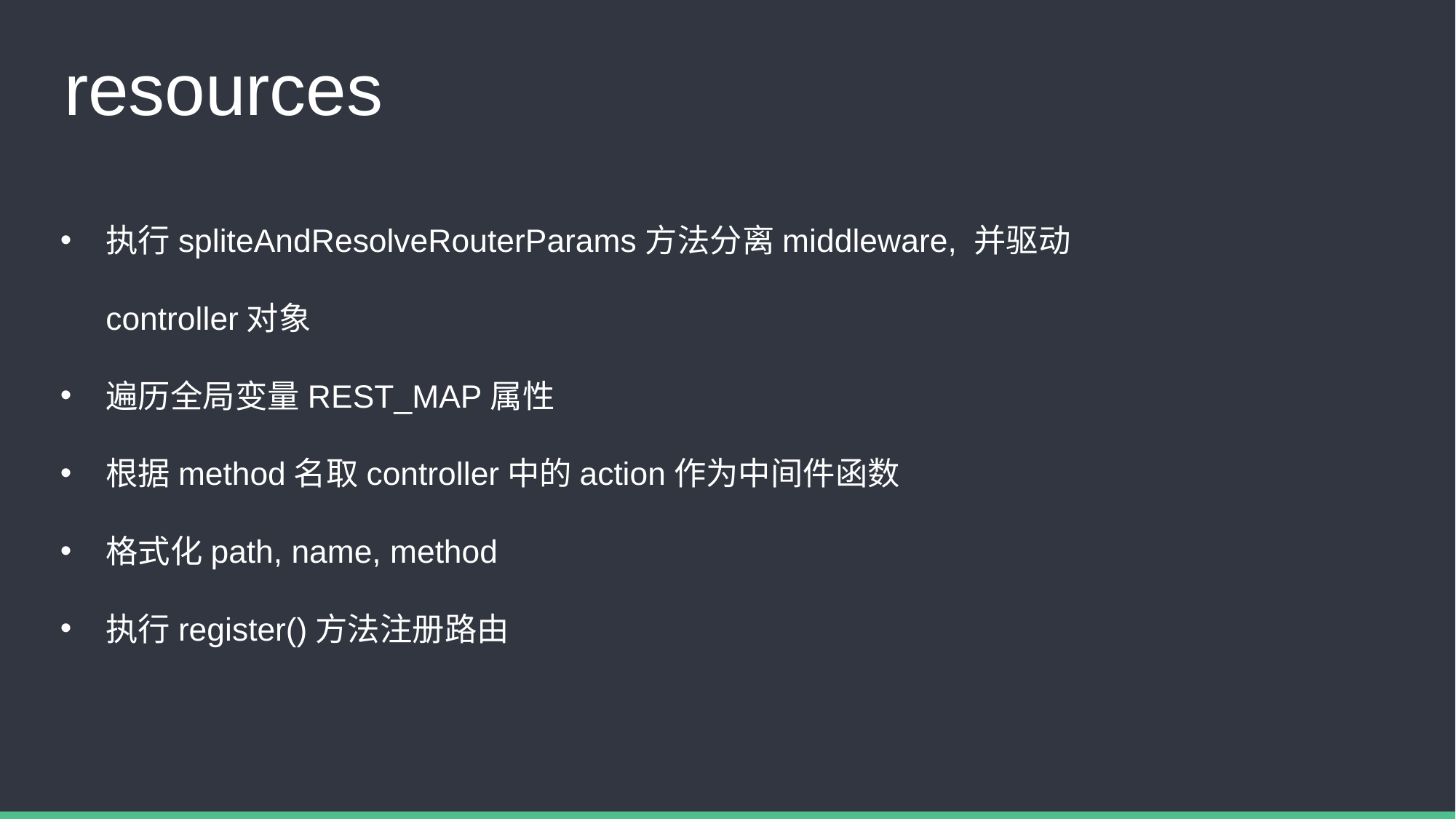

# resources
执行spliteAndResolveRouterParams方法分离middleware, 并驱动controller对象
遍历全局变量REST_MAP属性
根据method名取controller中的action作为中间件函数
格式化path, name, method
执行register()方法注册路由